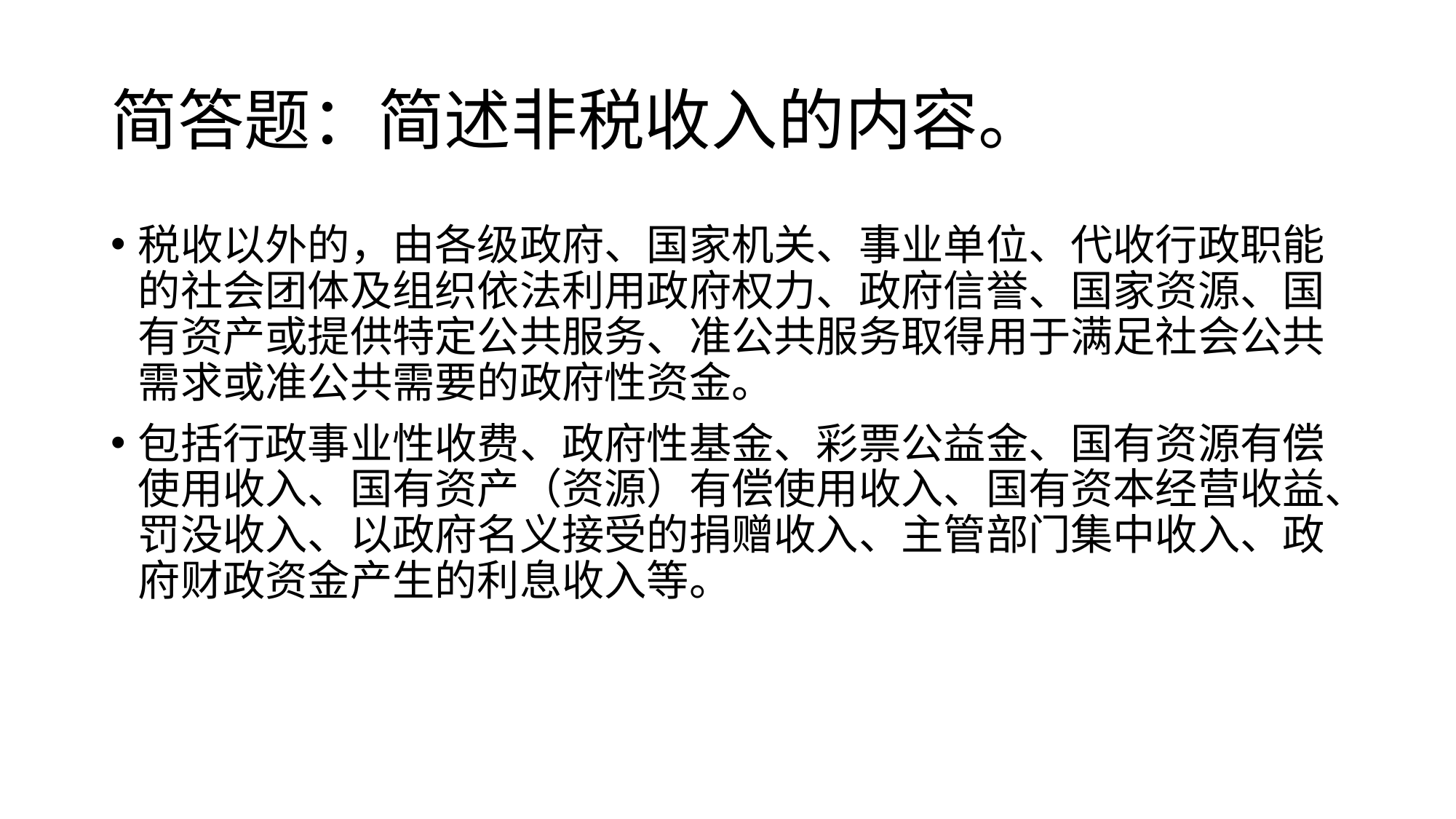

# 简答题：简述非税收入的内容。
税收以外的，由各级政府、国家机关、事业单位、代收行政职能的社会团体及组织依法利用政府权力、政府信誉、国家资源、国有资产或提供特定公共服务、准公共服务取得用于满足社会公共需求或准公共需要的政府性资金。
包括行政事业性收费、政府性基金、彩票公益金、国有资源有偿使用收入、国有资产（资源）有偿使用收入、国有资本经营收益、罚没收入、以政府名义接受的捐赠收入、主管部门集中收入、政府财政资金产生的利息收入等。